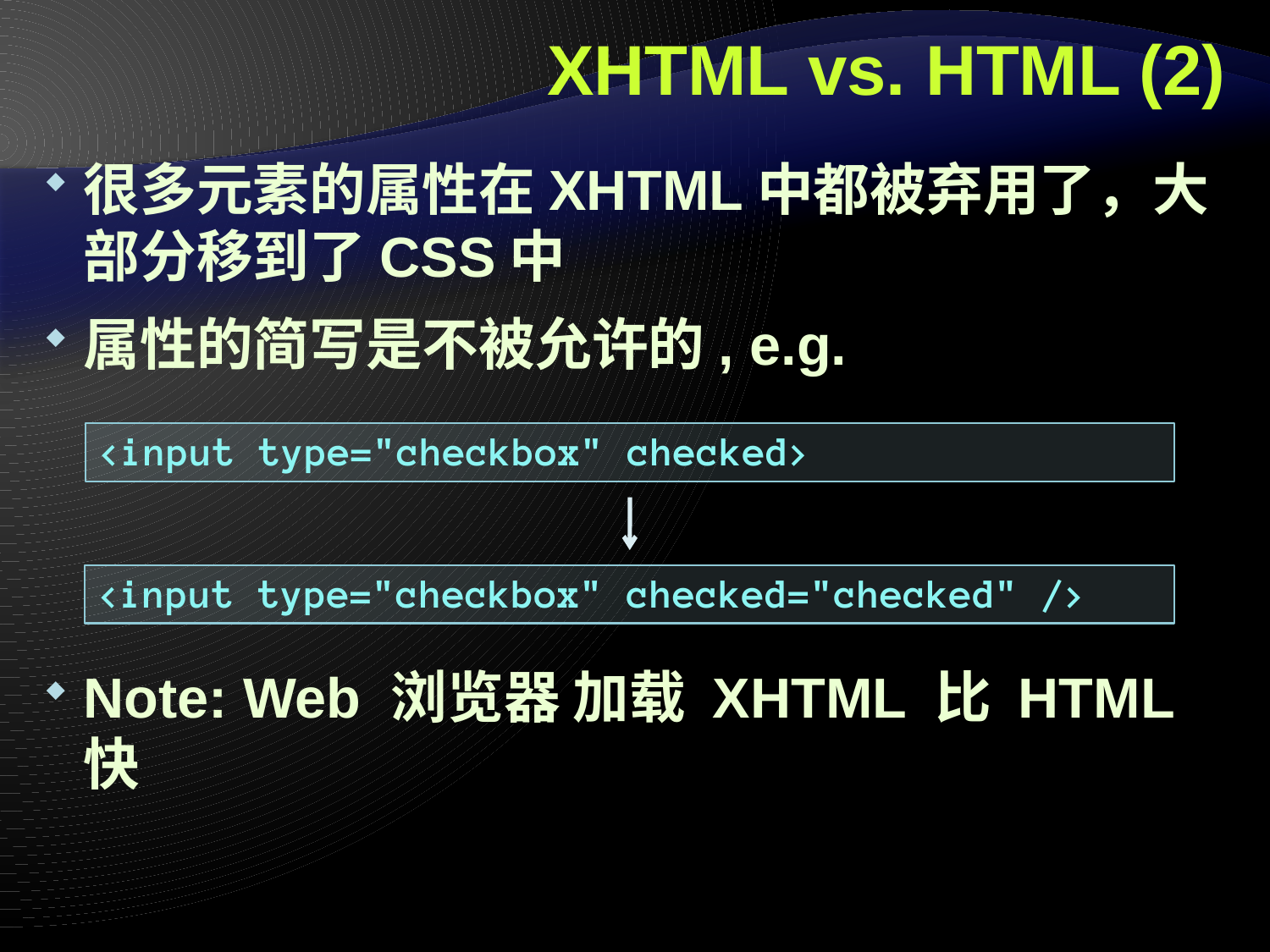

# XHTML vs. HTML (2)
很多元素的属性在XHTML中都被弃用了，大部分移到了CSS中
属性的简写是不被允许的, e.g.

Note: Web 浏览器 加载 XHTML 比 HTML 快
<input type="checkbox" checked>
<input type="checkbox" checked="checked" />
23